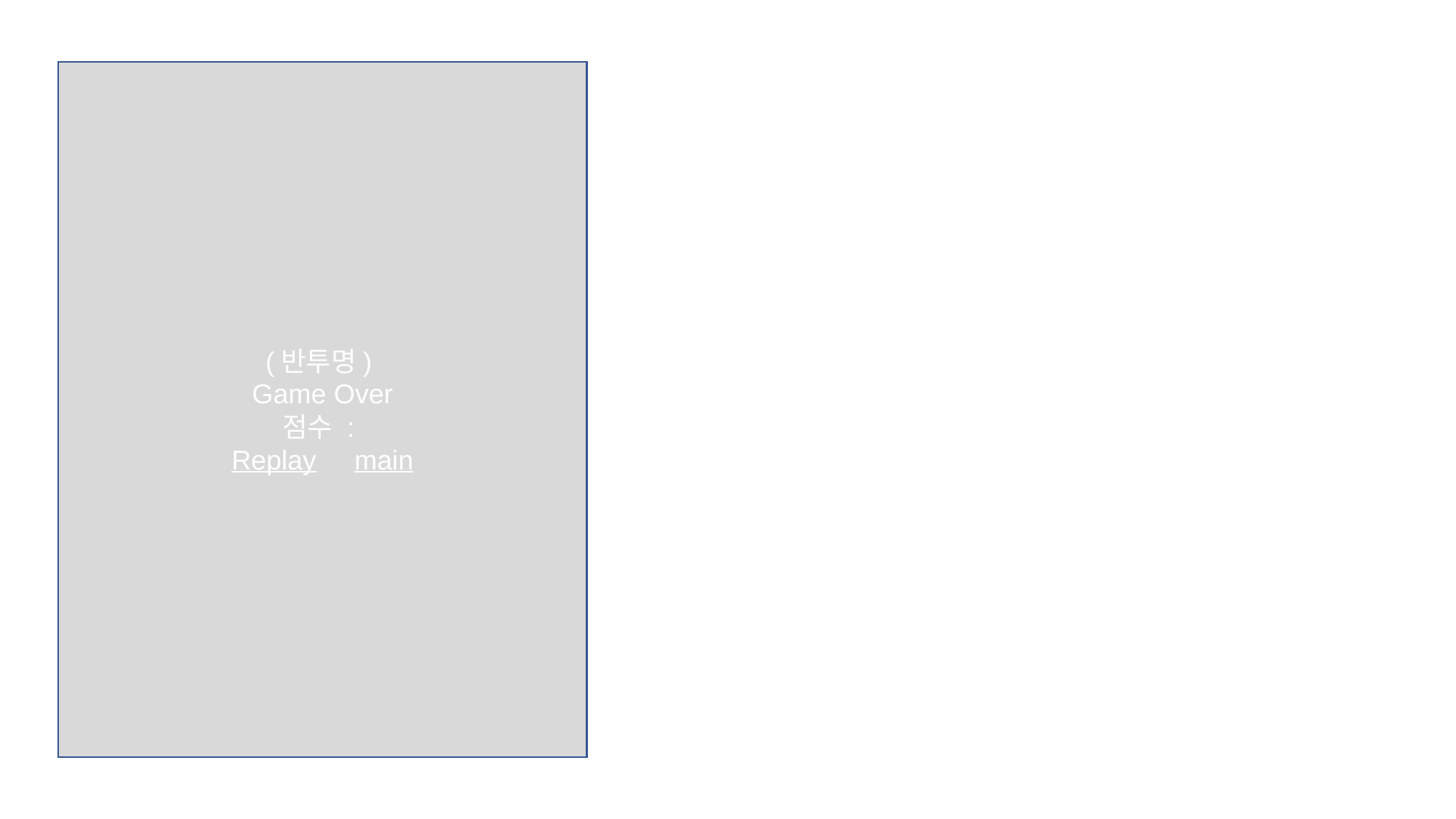

(반투명)
Game Over
점수 :
Replay     main